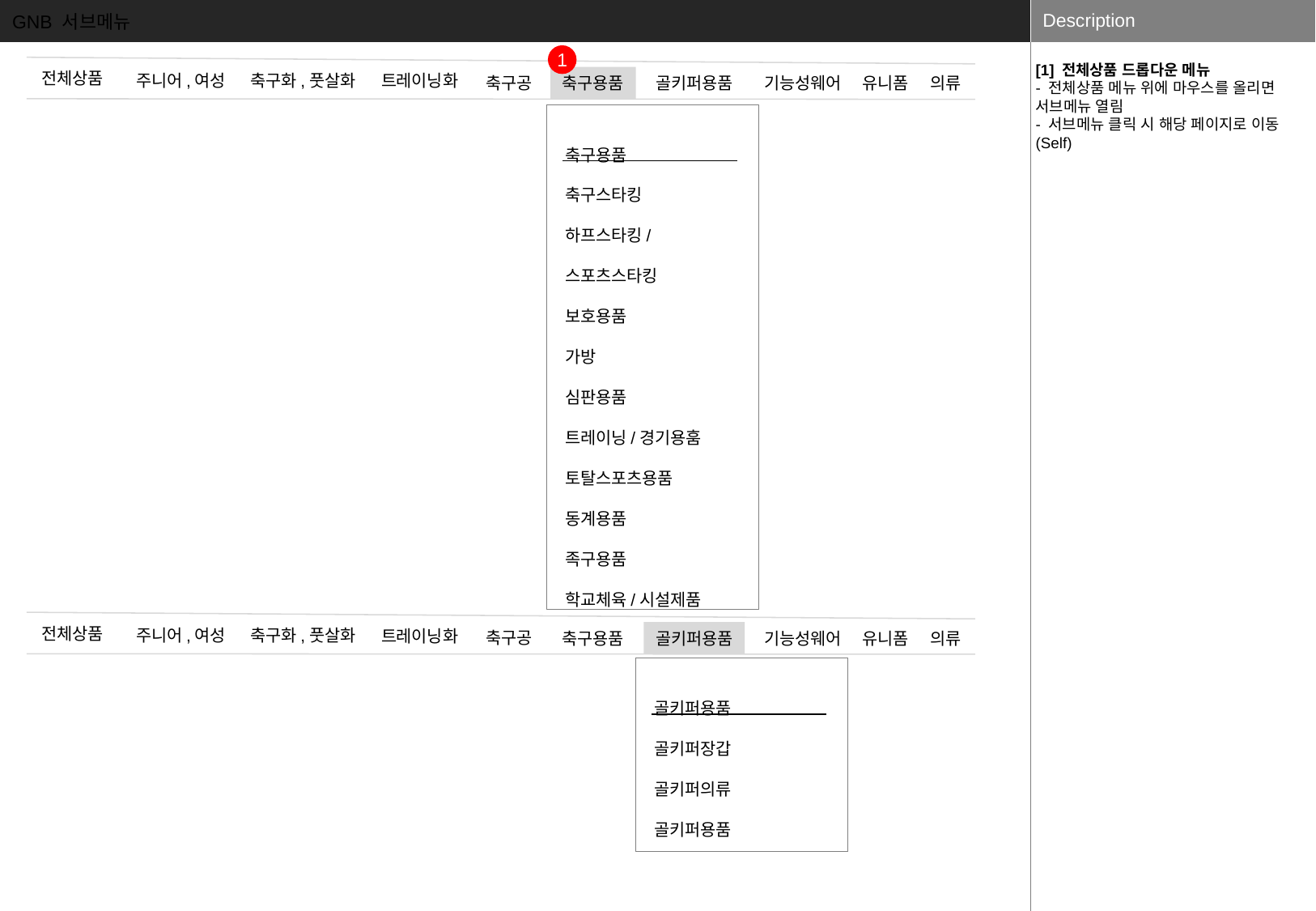

GNB 서브메뉴

[1] 전체상품 드롭다운 메뉴
- 전체상품 메뉴 위에 마우스를 올리면 서브메뉴 열림
- 서브메뉴 클릭 시 해당 페이지로 이동(Self)
1
전체상품
축구화,풋살화
주니어,여성
트레이닝화
축구공
기능성웨어
골키퍼용품
유니폼
의류
축구용품

축구용품
축구스타킹
하프스타킹/스포츠스타킹
보호용품
가방
심판용품
트레이닝/경기용훔
토탈스포츠용품
동계용품
족구용품
학교체육/시설제품
전체상품
축구화,풋살화
주니어,여성
트레이닝화
축구공
기능성웨어
골키퍼용품
유니폼
의류
축구용품

골키퍼용품
골키퍼장갑
골키퍼의류
골키퍼용품